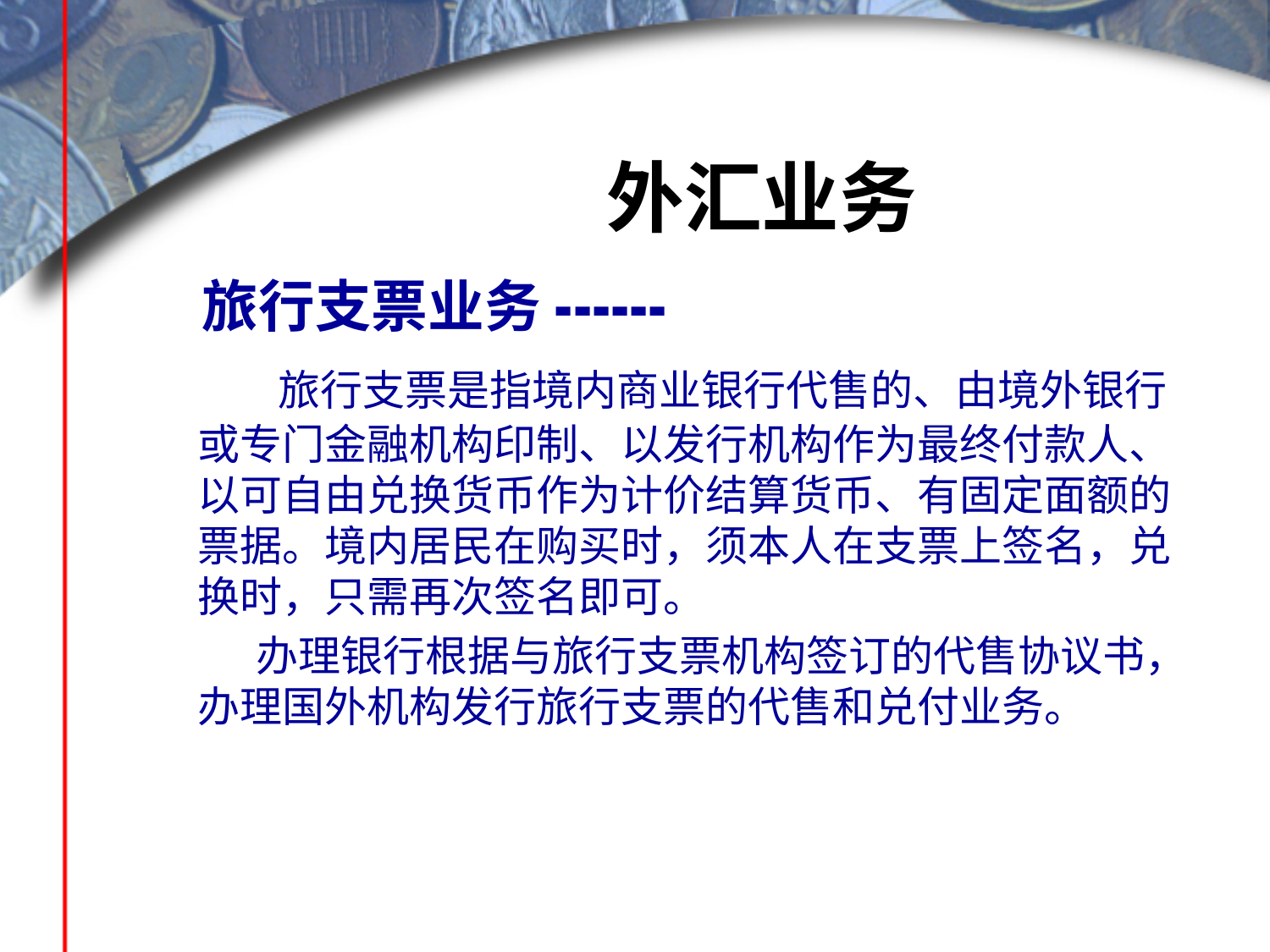

# 外汇业务
   旅行支票业务------
         旅行支票是指境内商业银行代售的、由境外银行或专门金融机构印制、以发行机构作为最终付款人、以可自由兑换货币作为计价结算货币、有固定面额的票据。境内居民在购买时，须本人在支票上签名，兑换时，只需再次签名即可。
          办理银行根据与旅行支票机构签订的代售协议书，办理国外机构发行旅行支票的代售和兑付业务。